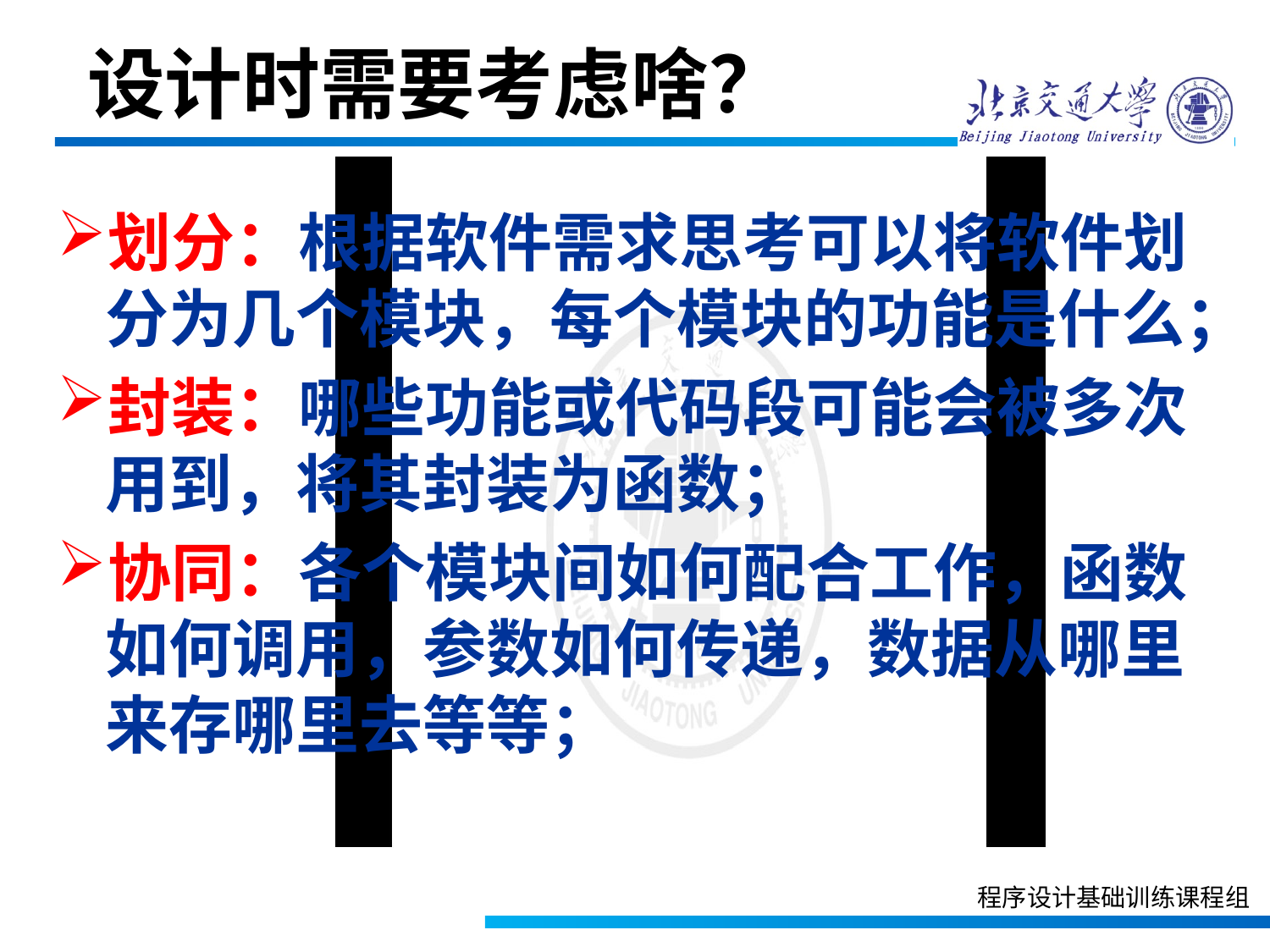

设计时需要考虑啥？
划分：根据软件需求思考可以将软件划分为几个模块，每个模块的功能是什么；
封装：哪些功能或代码段可能会被多次用到，将其封装为函数；
协同：各个模块间如何配合工作，函数如何调用，参数如何传递，数据从哪里来存哪里去等等；

程序设计基础训练课程组